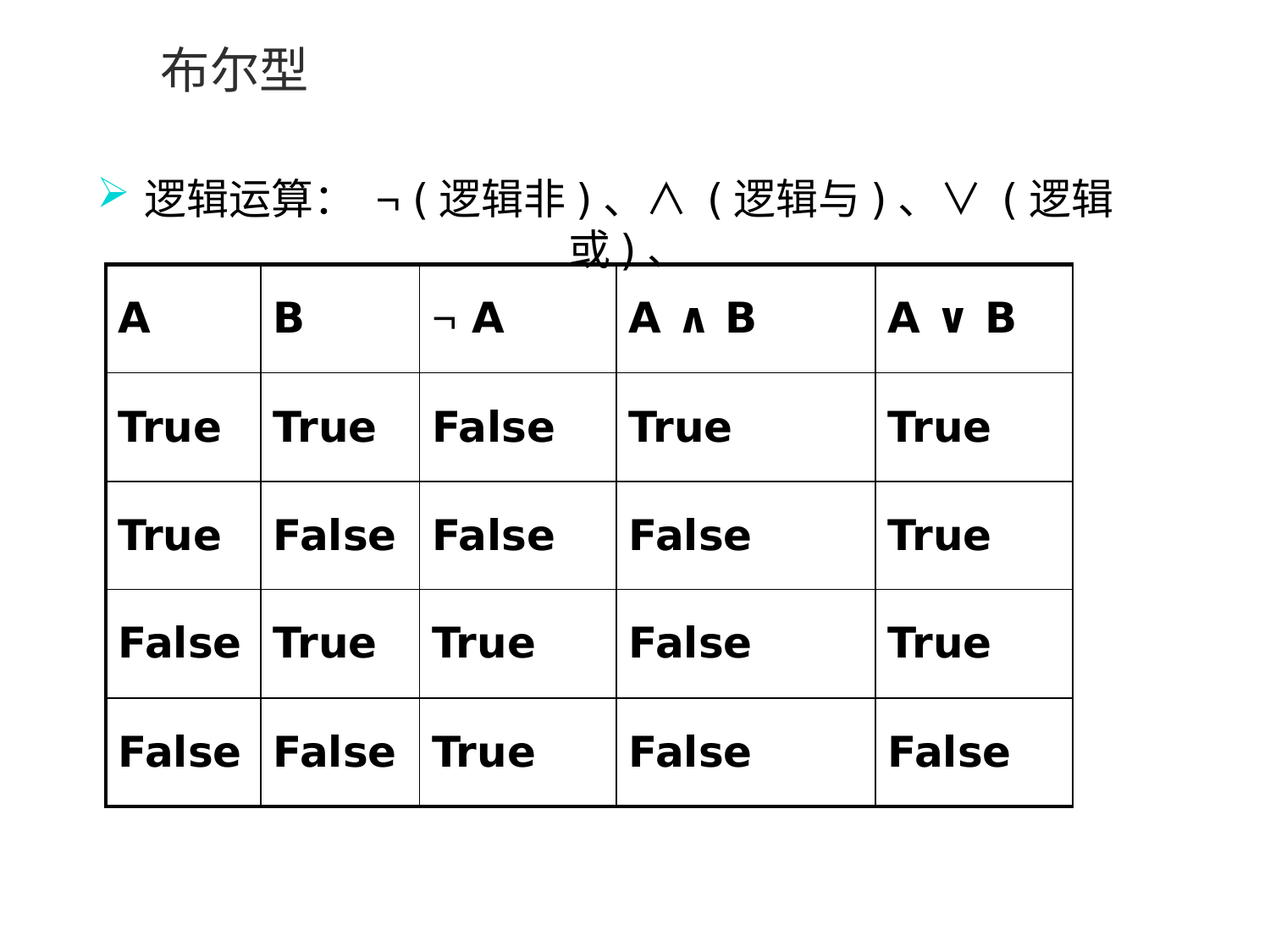

# 布尔型
逻辑运算： ¬ (逻辑非)、∧ (逻辑与)、∨ (逻辑或)、
| A | B | ¬ A | A ∧ B | A ∨ B |
| --- | --- | --- | --- | --- |
| True | True | False | True | True |
| True | False | False | False | True |
| False | True | True | False | True |
| False | False | True | False | False |